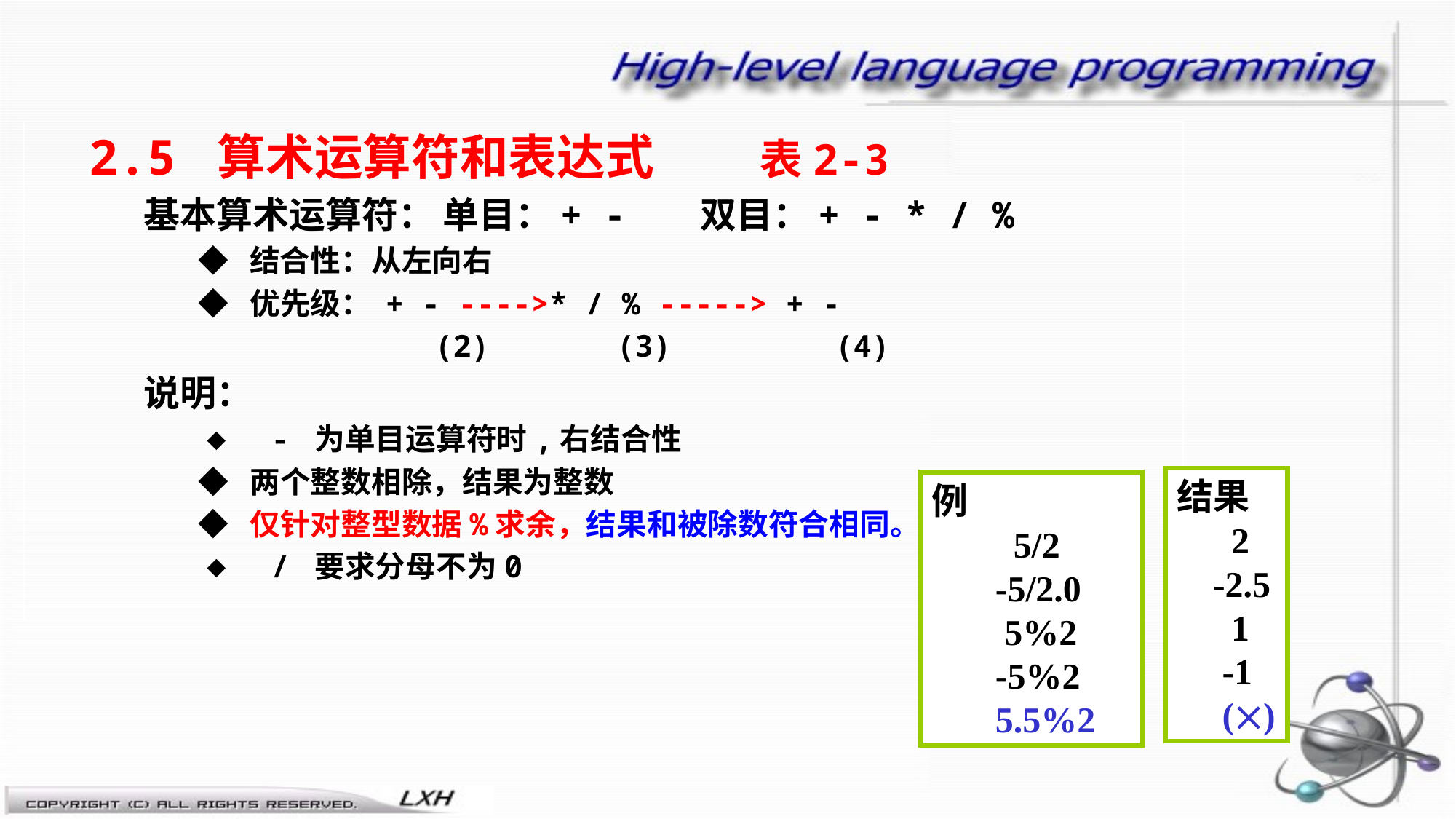

2.5 算术运算符和表达式           表2-3
基本算术运算符： 单目：+ -   双目：+ - * / %
◆  结合性：从左向右
◆  优先级： + - ---->* / % -----> + -
             (2)       (3)         (4)
说明：
◆  - 为单目运算符时,右结合性
◆  两个整数相除，结果为整数
◆  仅针对整型数据%求余，结果和被除数符合相同。
◆  / 要求分母不为0
结果
      2
    -2.5
      1
     -1
     (×)
例
         5/2
       -5/2.0
        5%2
       -5%2
       5.5%2